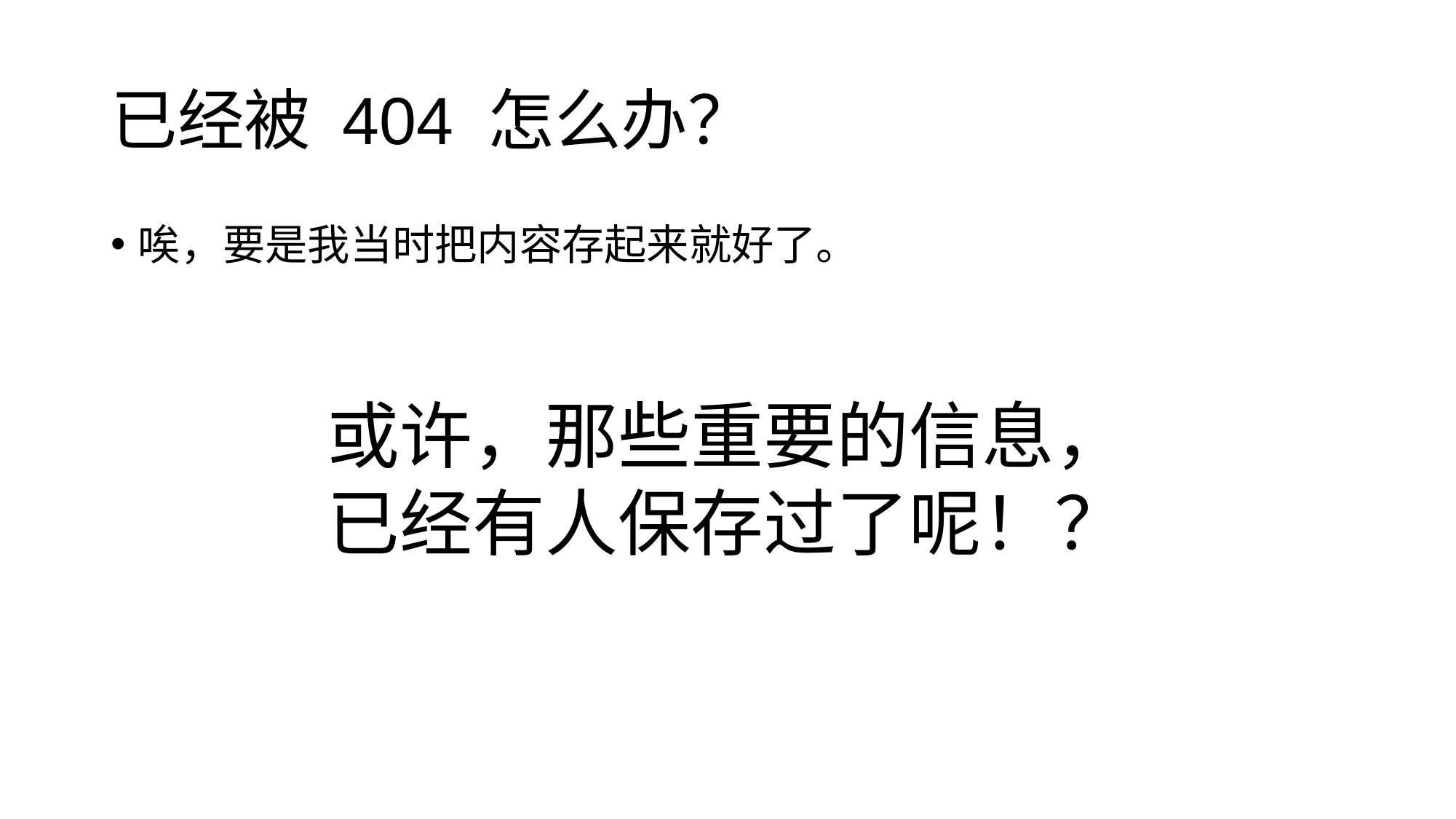

# 已经被 404 怎么办？
唉，要是我当时把内容存起来就好了。
或许，那些重要的信息，
已经有人保存过了呢！？